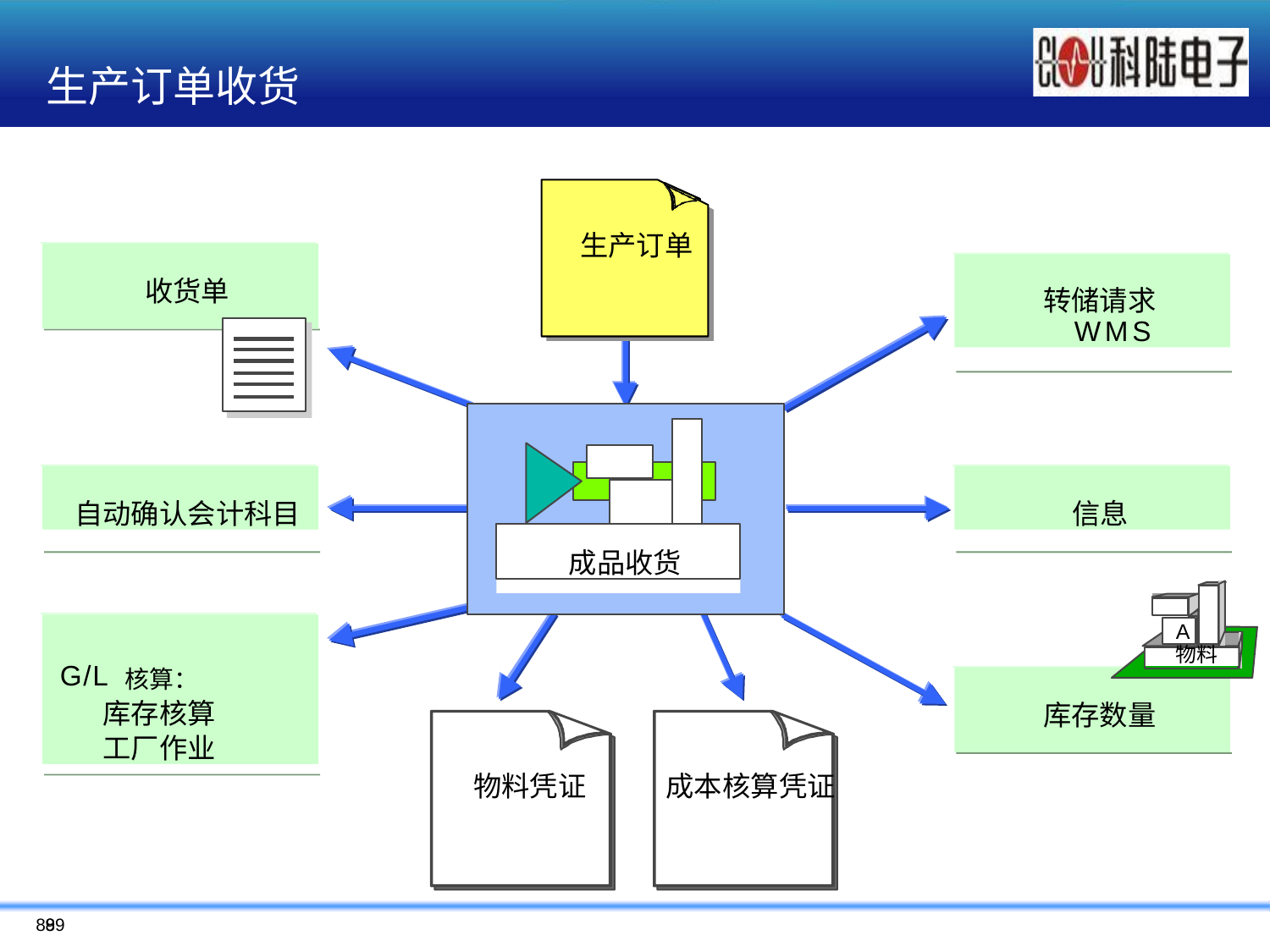

# 生产订单收货

生产订单

转储请求  WMS
收货单

自动确认会计科目
信息

成品收货

G/L 核算：  库存核算 工厂作业

A

物料

库存数量

物料凭证
成本核算凭证

89
89